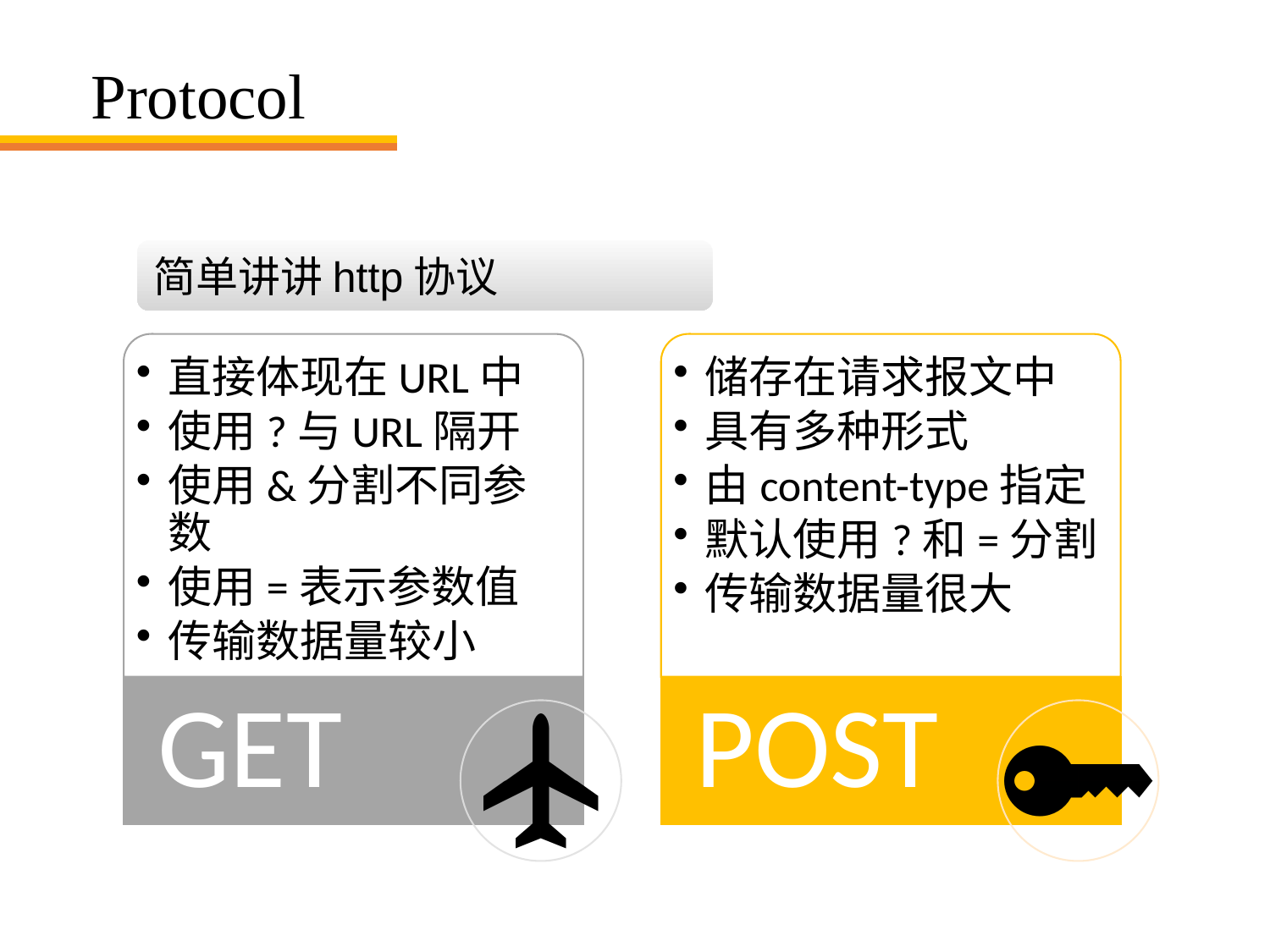

# Protocol
简单讲讲http协议
直接体现在URL中
使用?与URL隔开
使用&分割不同参数
使用=表示参数值
传输数据量较小
GET
储存在请求报文中
具有多种形式
由content-type指定
默认使用?和=分割
传输数据量很大
POST